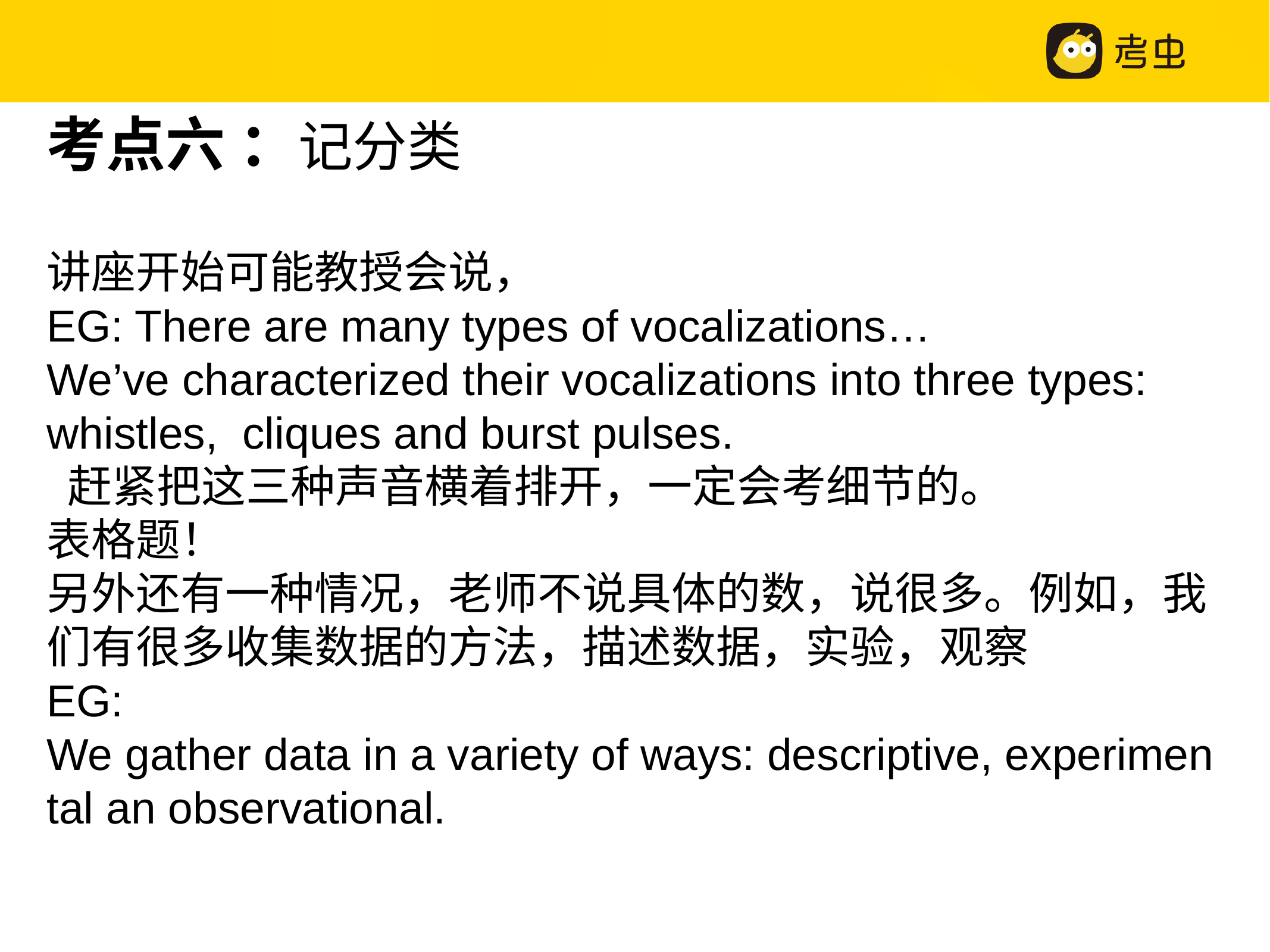

考点六 ：记分类

讲座开始可能教授会说，
EG: There are many types of vocalizations… We’ve characterized their vocalizations into three types:
whistles,  cliques and burst pulses.
 赶紧把这三种声音横着排开，一定会考细节的。
表格题！
另外还有一种情况，老师不说具体的数，说很多。例如，我们有很多收集数据的方法，描述数据，实验，观察
EG: We gather data in a variety of ways: descriptive, experimental an observational.